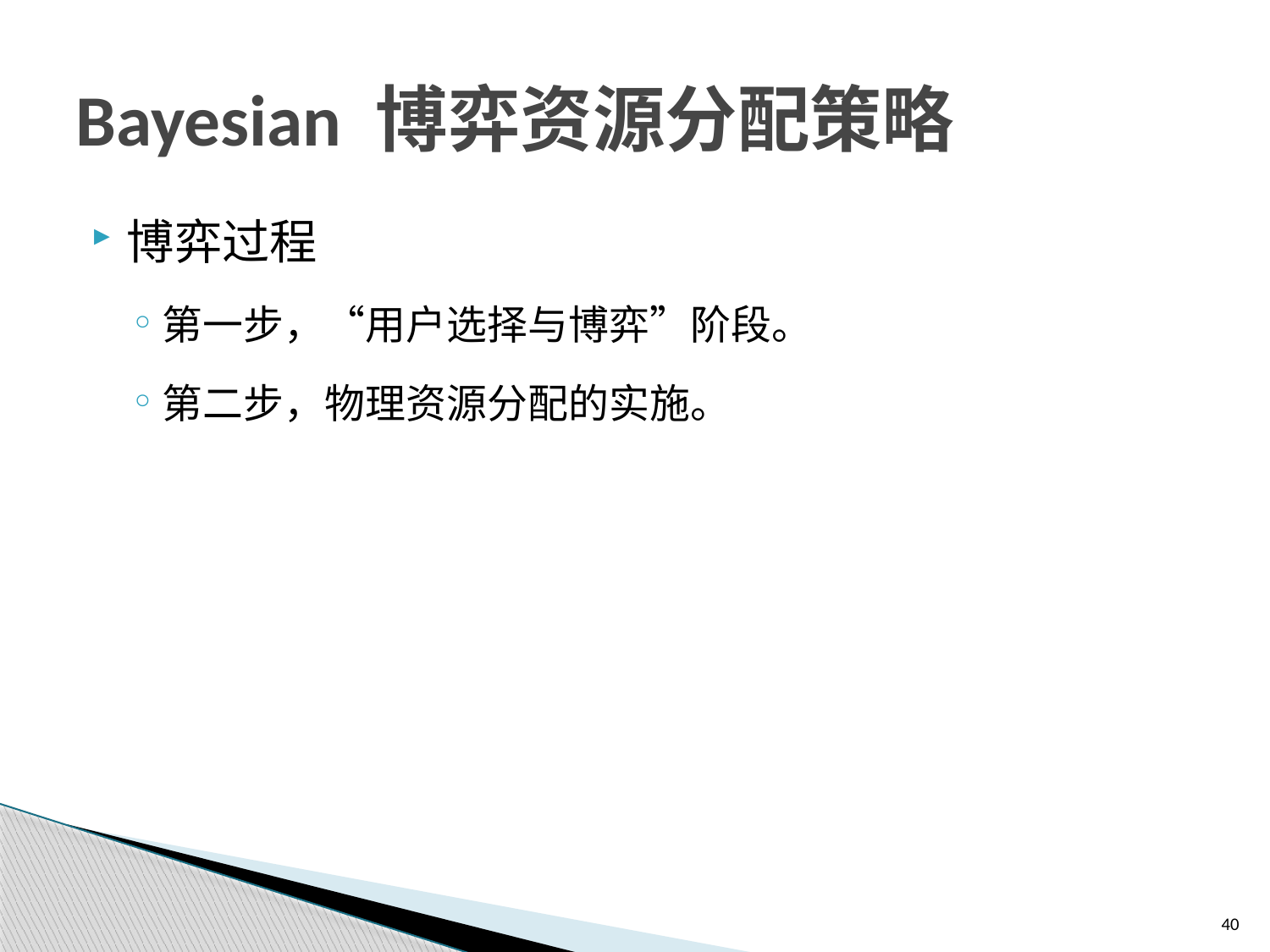

# Bayesian 博弈资源分配策略
博弈过程
第一步，“用户选择与博弈”阶段。
第二步，物理资源分配的实施。
40